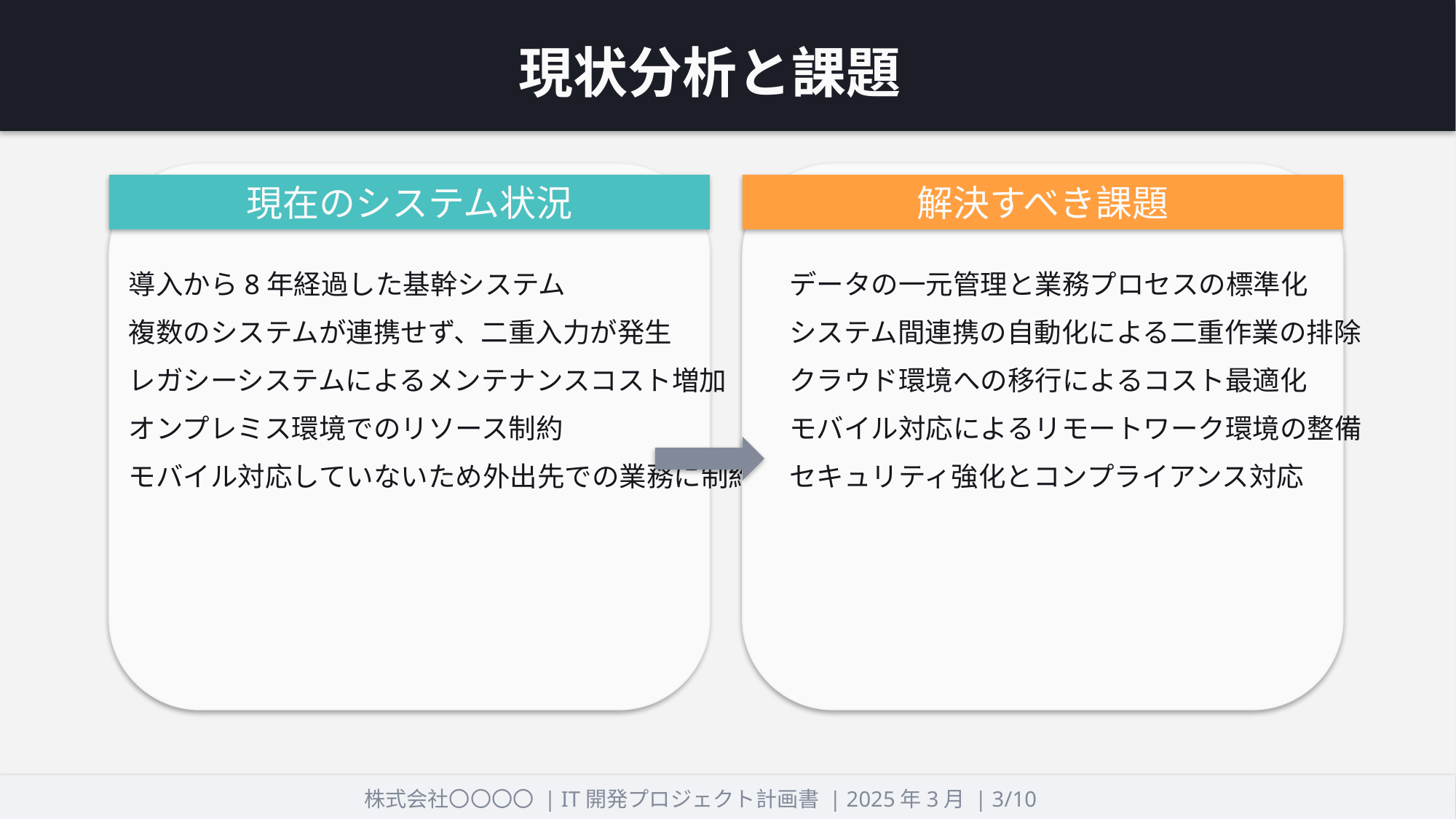

現状分析と課題
#

現在のシステム状況

解決すべき課題

導入から8年経過した基幹システム
複数のシステムが連携せず、二重入力が発生
レガシーシステムによるメンテナンスコスト増加
オンプレミス環境でのリソース制約
モバイル対応していないため外出先での業務に制約
データの一元管理と業務プロセスの標準化
システム間連携の自動化による二重作業の排除
クラウド環境への移行によるコスト最適化
モバイル対応によるリモートワーク環境の整備
セキュリティ強化とコンプライアンス対応

株式会社〇〇〇〇 | IT開発プロジェクト計画書 | 2025年3月 | 3/10